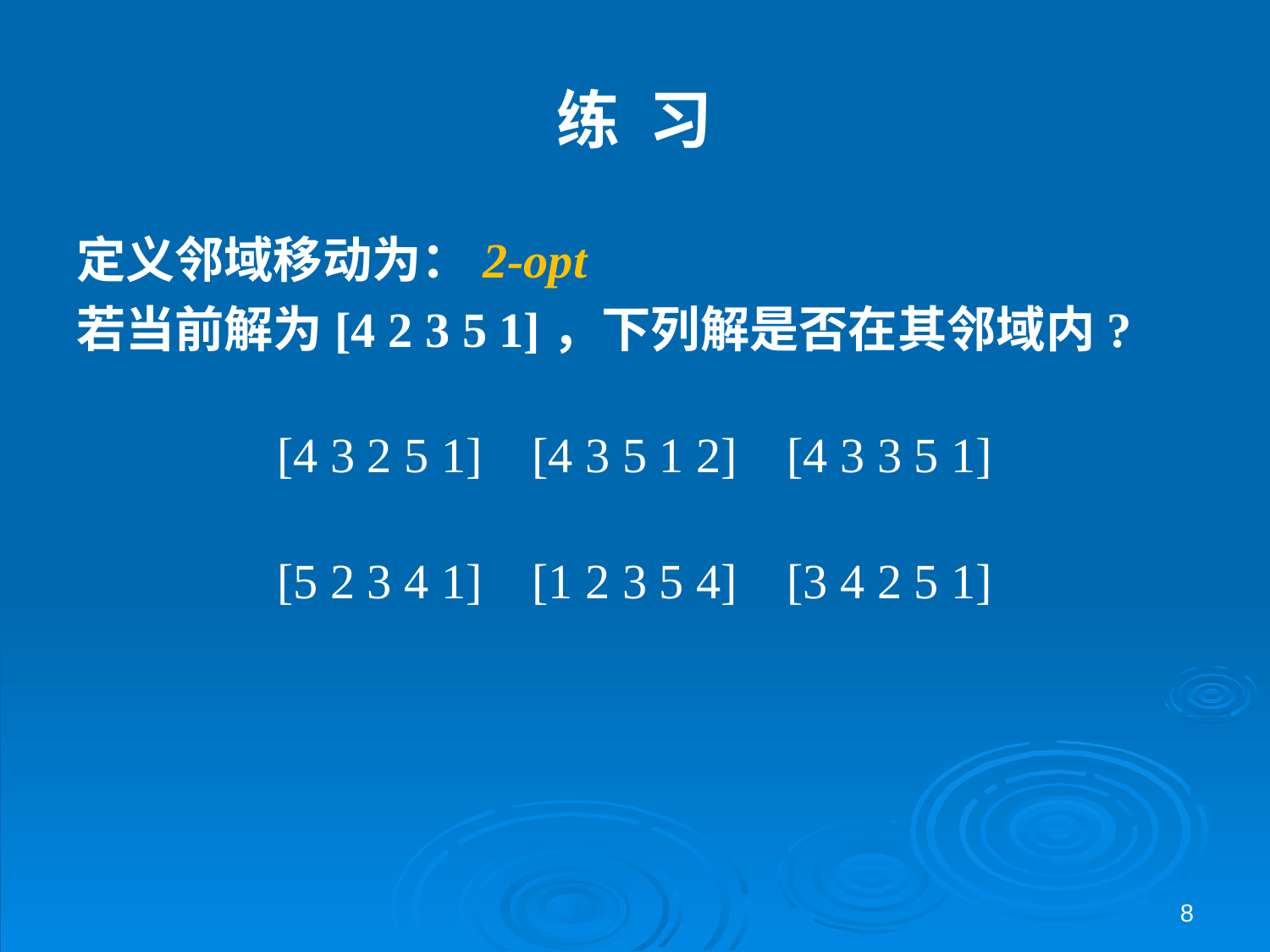

# 练  习
定义邻域移动为：2-opt
若当前解为[4 2 3 5 1]，下列解是否在其邻域内?

[4 3 2 5 1]    [4 3 5 1 2]    [4 3 3 5 1]

[5 2 3 4 1]    [1 2 3 5 4]    [3 4 2 5 1]

8